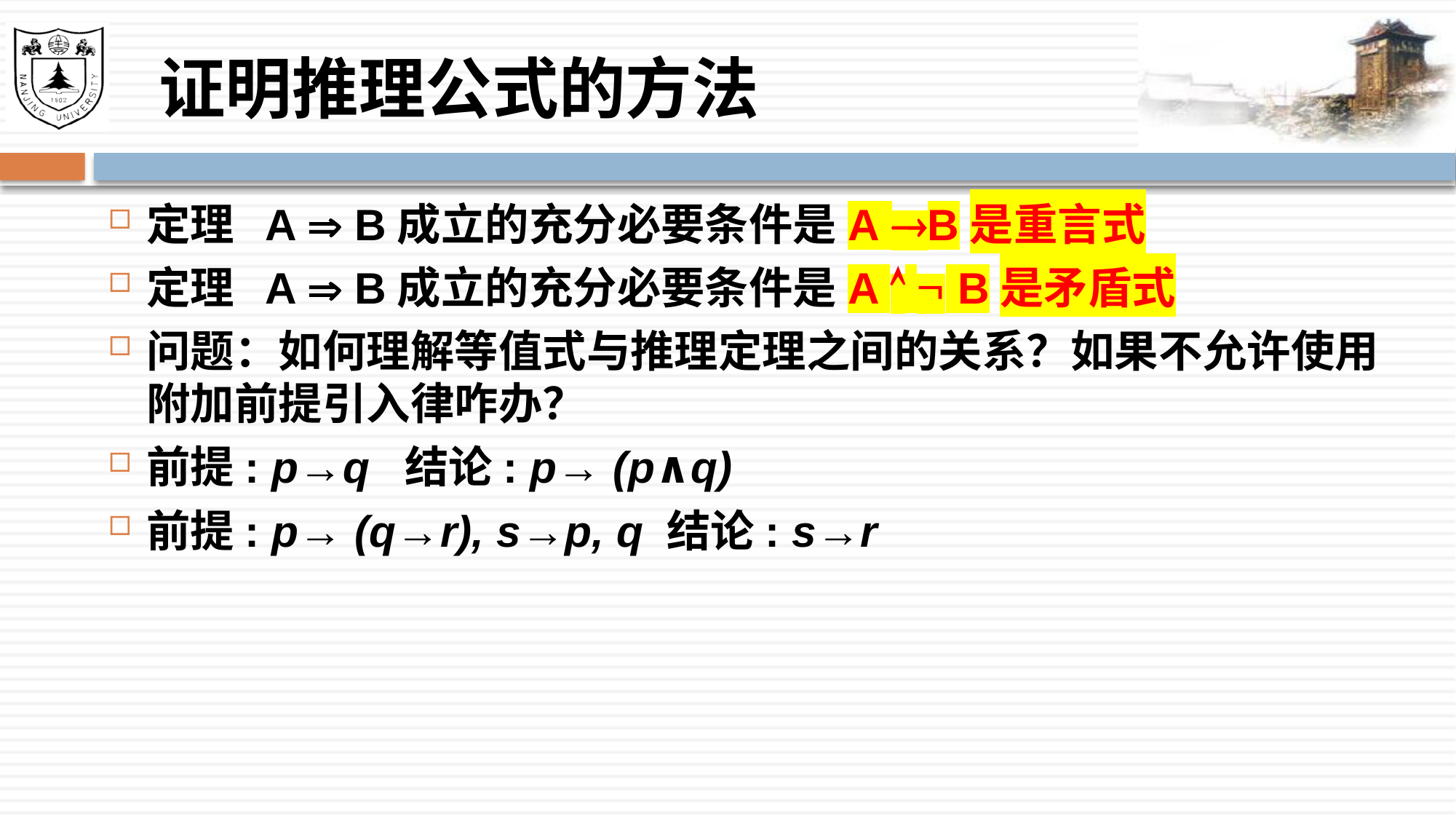

# 证明推理公式的方法
定理  A ⇒ B成立的充分必要条件是A →B是重言式
定理  A ⇒ B成立的充分必要条件是A ∧ ¬ B是矛盾式
问题：如何理解等值式与推理定理之间的关系？如果不允许使用附加前提引入律咋办？
前提: p→q  结论: p→ (p∧q)
前提: p→ (q→r), s→p, q 结论: s→r